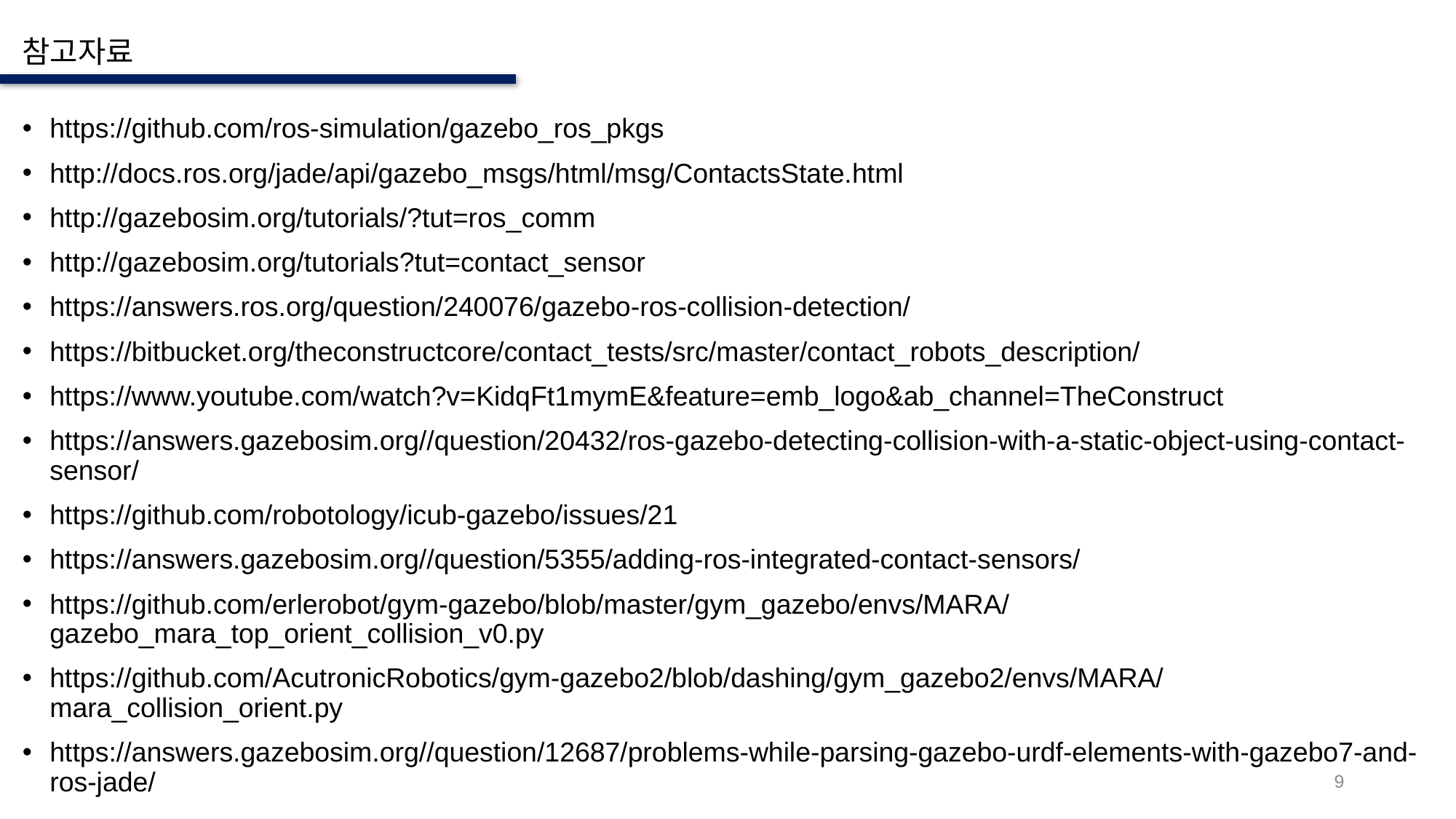

참고자료

https://github.com/ros-simulation/gazebo_ros_pkgs
http://docs.ros.org/jade/api/gazebo_msgs/html/msg/ContactsState.html
http://gazebosim.org/tutorials/?tut=ros_comm
http://gazebosim.org/tutorials?tut=contact_sensor
https://answers.ros.org/question/240076/gazebo-ros-collision-detection/
https://bitbucket.org/theconstructcore/contact_tests/src/master/contact_robots_description/
https://www.youtube.com/watch?v=KidqFt1mymE&feature=emb_logo&ab_channel=TheConstruct
https://answers.gazebosim.org//question/20432/ros-gazebo-detecting-collision-with-a-static-object-using-contact-sensor/
https://github.com/robotology/icub-gazebo/issues/21
https://answers.gazebosim.org//question/5355/adding-ros-integrated-contact-sensors/
https://github.com/erlerobot/gym-gazebo/blob/master/gym_gazebo/envs/MARA/gazebo_mara_top_orient_collision_v0.py
https://github.com/AcutronicRobotics/gym-gazebo2/blob/dashing/gym_gazebo2/envs/MARA/mara_collision_orient.py
https://answers.gazebosim.org//question/12687/problems-while-parsing-gazebo-urdf-elements-with-gazebo7-and-ros-jade/
9